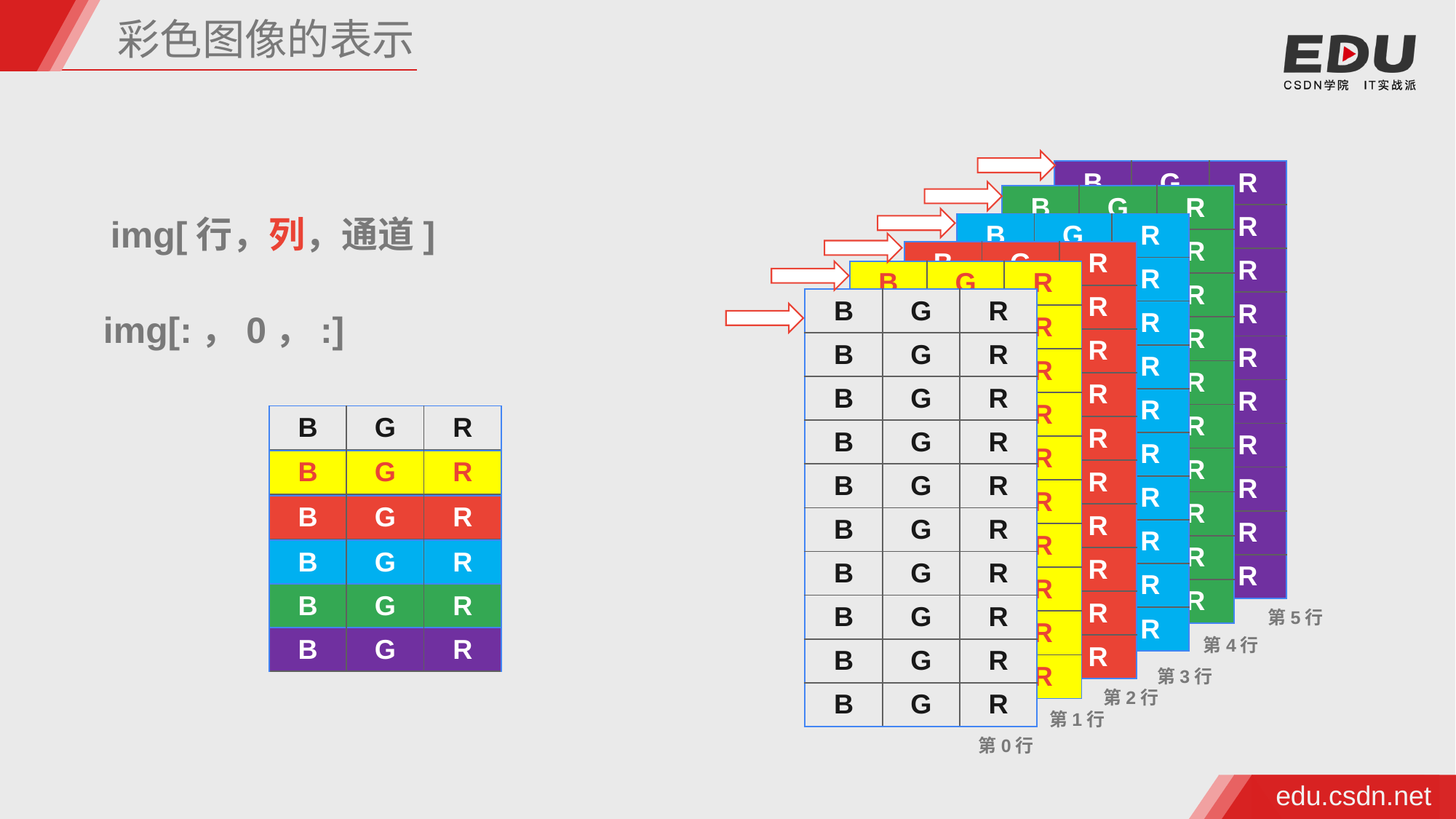

彩色图像的表示

| B | G | R |
| --- | --- | --- |
| B | G | R |
| B | G | R |
| B | G | R |
| B | G | R |
| B | G | R |
| B | G | R |
| B | G | R |
| B | G | R |
| B | G | R |

img[行，列，通道]
| B | G | R |
| --- | --- | --- |
| B | G | R |
| B | G | R |
| B | G | R |
| B | G | R |
| B | G | R |
| B | G | R |
| B | G | R |
| B | G | R |
| B | G | R |

| B | G | R |
| --- | --- | --- |
| B | G | R |
| B | G | R |
| B | G | R |
| B | G | R |
| B | G | R |
| B | G | R |
| B | G | R |
| B | G | R |
| B | G | R |

| B | G | R |
| --- | --- | --- |
| B | G | R |
| B | G | R |
| B | G | R |
| B | G | R |
| B | G | R |
| B | G | R |
| B | G | R |
| B | G | R |
| B | G | R |

| B | G | R |
| --- | --- | --- |
| B | G | R |
| B | G | R |
| B | G | R |
| B | G | R |
| B | G | R |
| B | G | R |
| B | G | R |
| B | G | R |
| B | G | R |
img[:，0，:]
| B | G | R |
| --- | --- | --- |
| B | G | R |
| B | G | R |
| B | G | R |
| B | G | R |
| B | G | R |
| B | G | R |
| B | G | R |
| B | G | R |
| B | G | R |

| B | G | R |
| --- | --- | --- |
| B | G | R |
| --- | --- | --- |
| B | G | R |
| --- | --- | --- |
| B | G | R |
| --- | --- | --- |
| B | G | R |
| --- | --- | --- |
第5行
第1行
第4行
| B | G | R |
| --- | --- | --- |
第3行
第2行
第1行
第0行